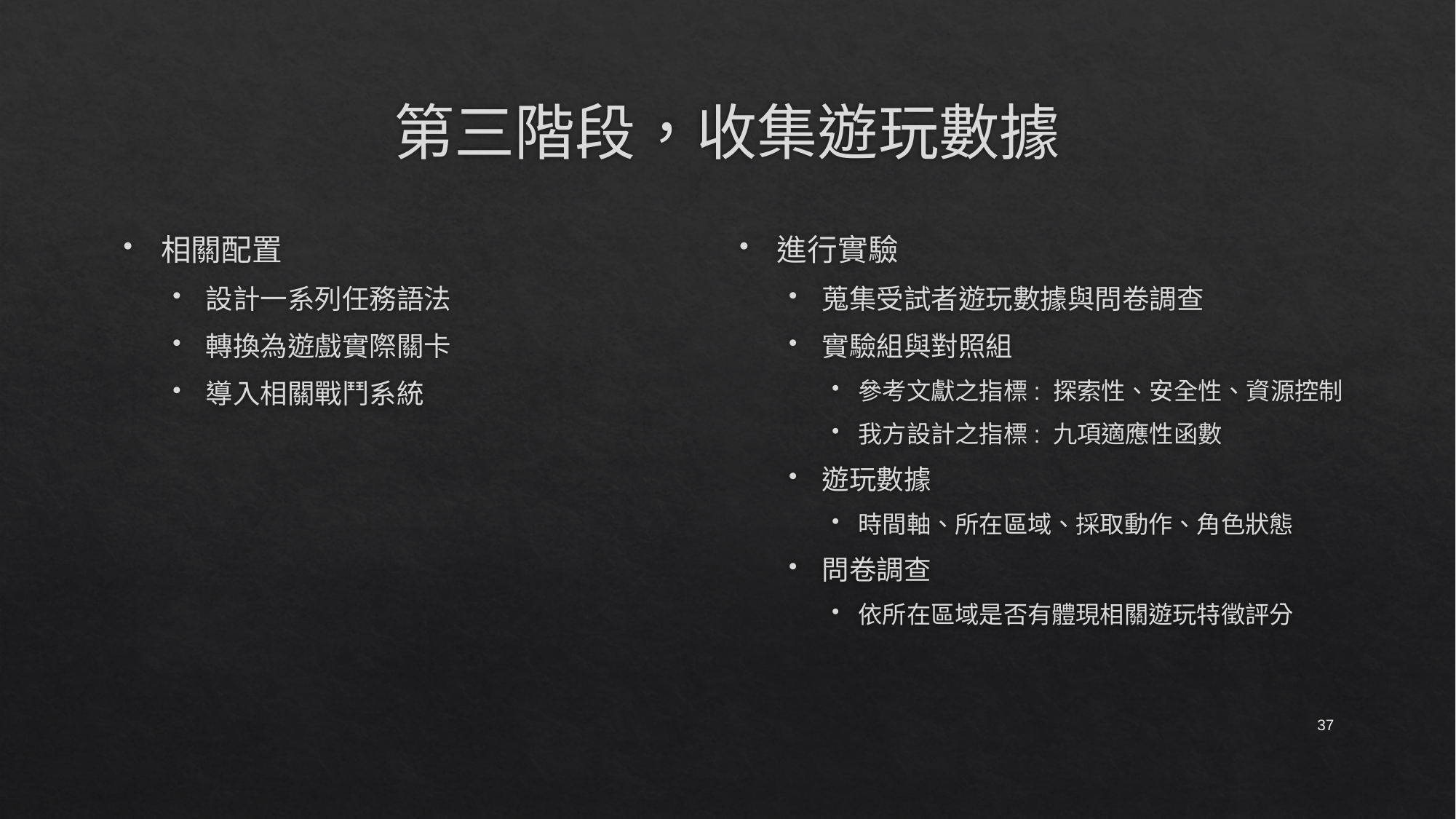

# 第三階段，收集遊玩數據
相關配置
設計一系列任務語法
轉換為遊戲實際關卡
導入相關戰鬥系統

進行實驗
蒐集受試者遊玩數據與問卷調查
實驗組與對照組
參考文獻之指標: 探索性、安全性、資源控制
我方設計之指標: 九項適應性函數
遊玩數據
時間軸、所在區域、採取動作、角色狀態
問卷調查
依所在區域是否有體現相關遊玩特徵評分

37